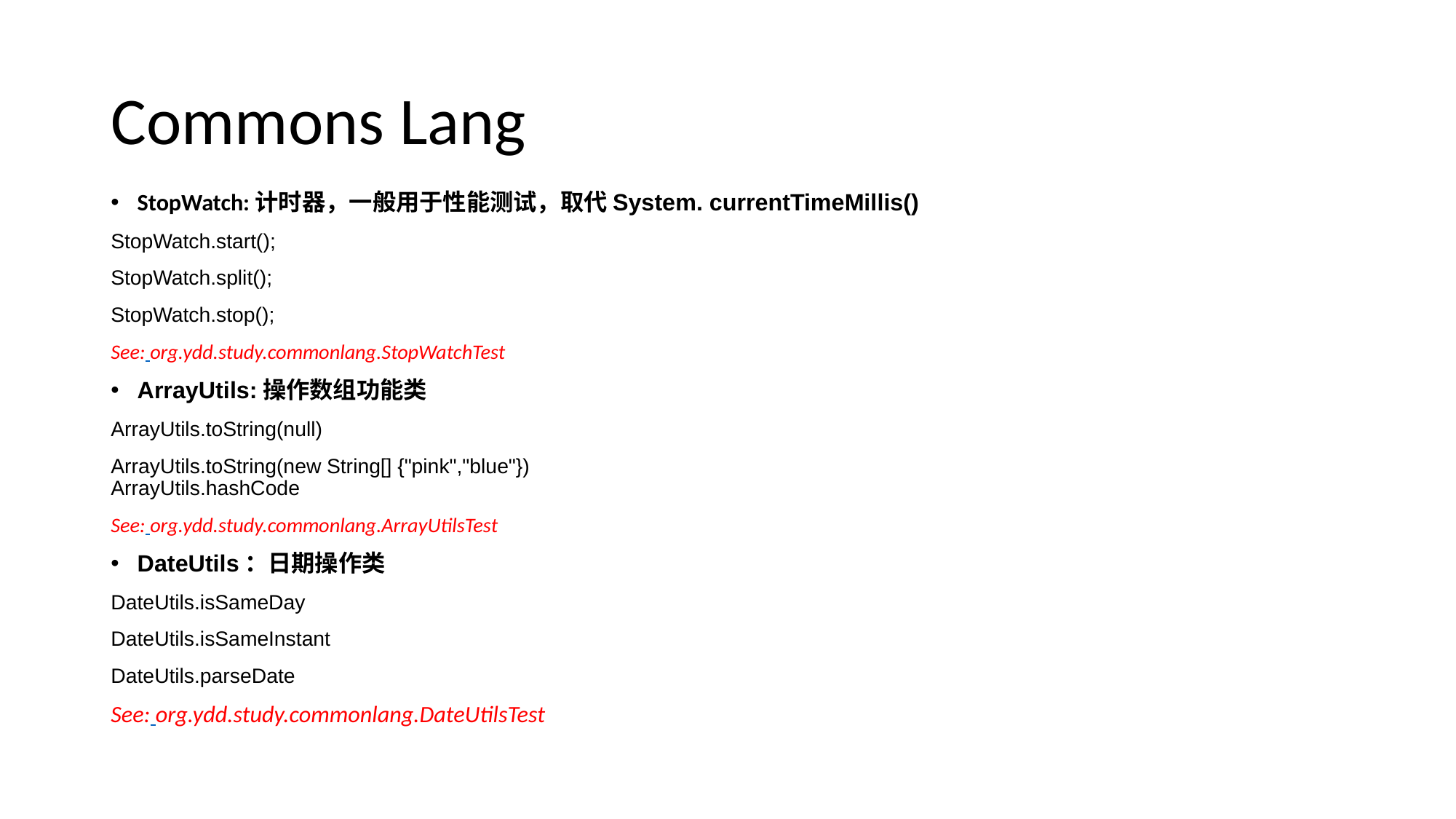

# Commons Lang
StopWatch:计时器，一般用于性能测试，取代System. currentTimeMillis()
StopWatch.start();
StopWatch.split();
StopWatch.stop();
See: org.ydd.study.commonlang.StopWatchTest
ArrayUtils:操作数组功能类
ArrayUtils.toString(null)
ArrayUtils.toString(new String[] {"pink","blue"})
ArrayUtils.hashCode
See: org.ydd.study.commonlang.ArrayUtilsTest
DateUtils：日期操作类
DateUtils.isSameDay
DateUtils.isSameInstant
DateUtils.parseDate
See: org.ydd.study.commonlang.DateUtilsTest